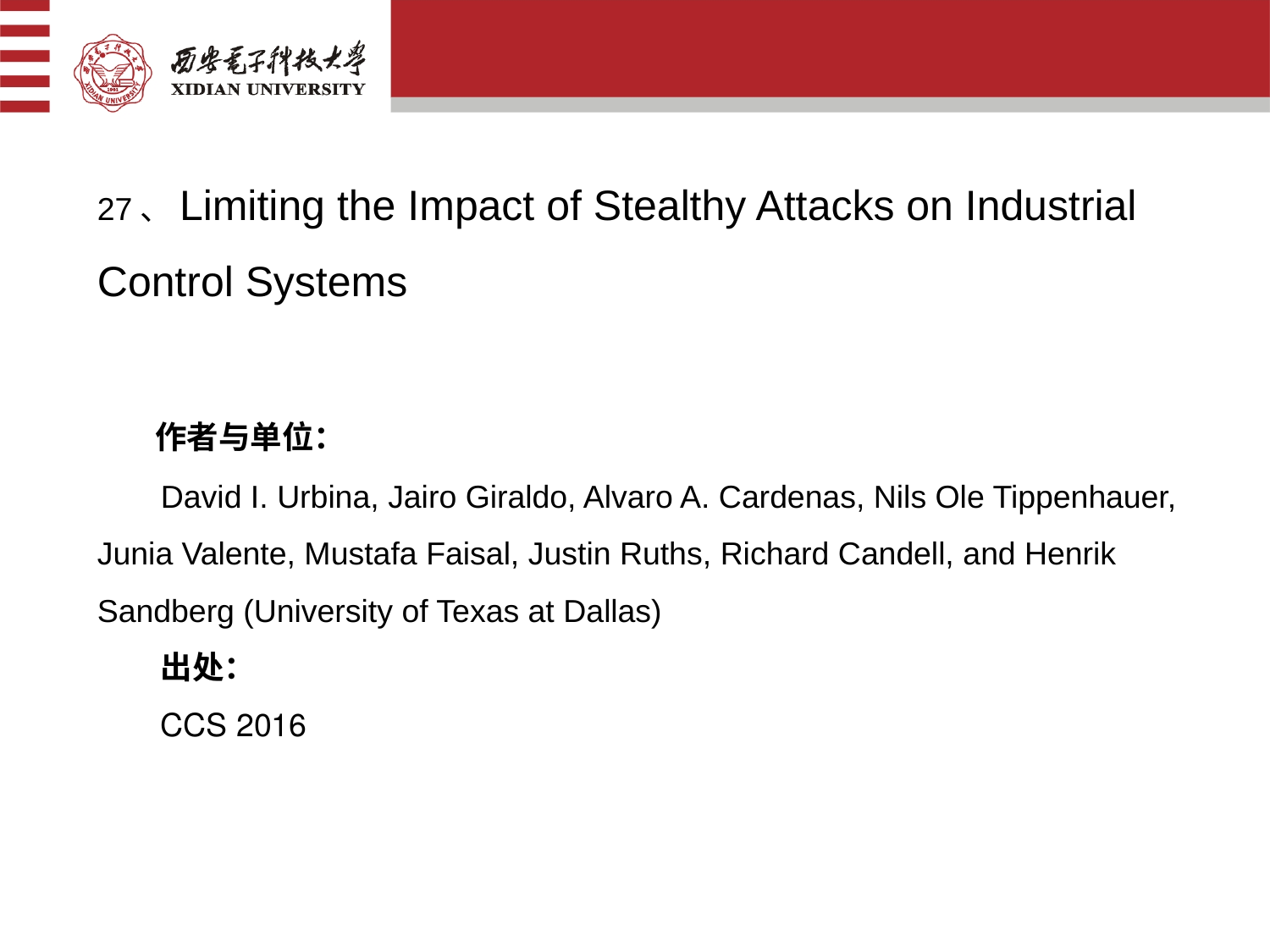

27、Limiting the Impact of Stealthy Attacks on Industrial
Control Systems

     作者与单位：
David I. Urbina, Jairo Giraldo, Alvaro A. Cardenas, Nils Ole Tippenhauer, Junia Valente, Mustafa Faisal, Justin Ruths, Richard Candell, and Henrik Sandberg (University of Texas at Dallas)
出处：
CCS 2016